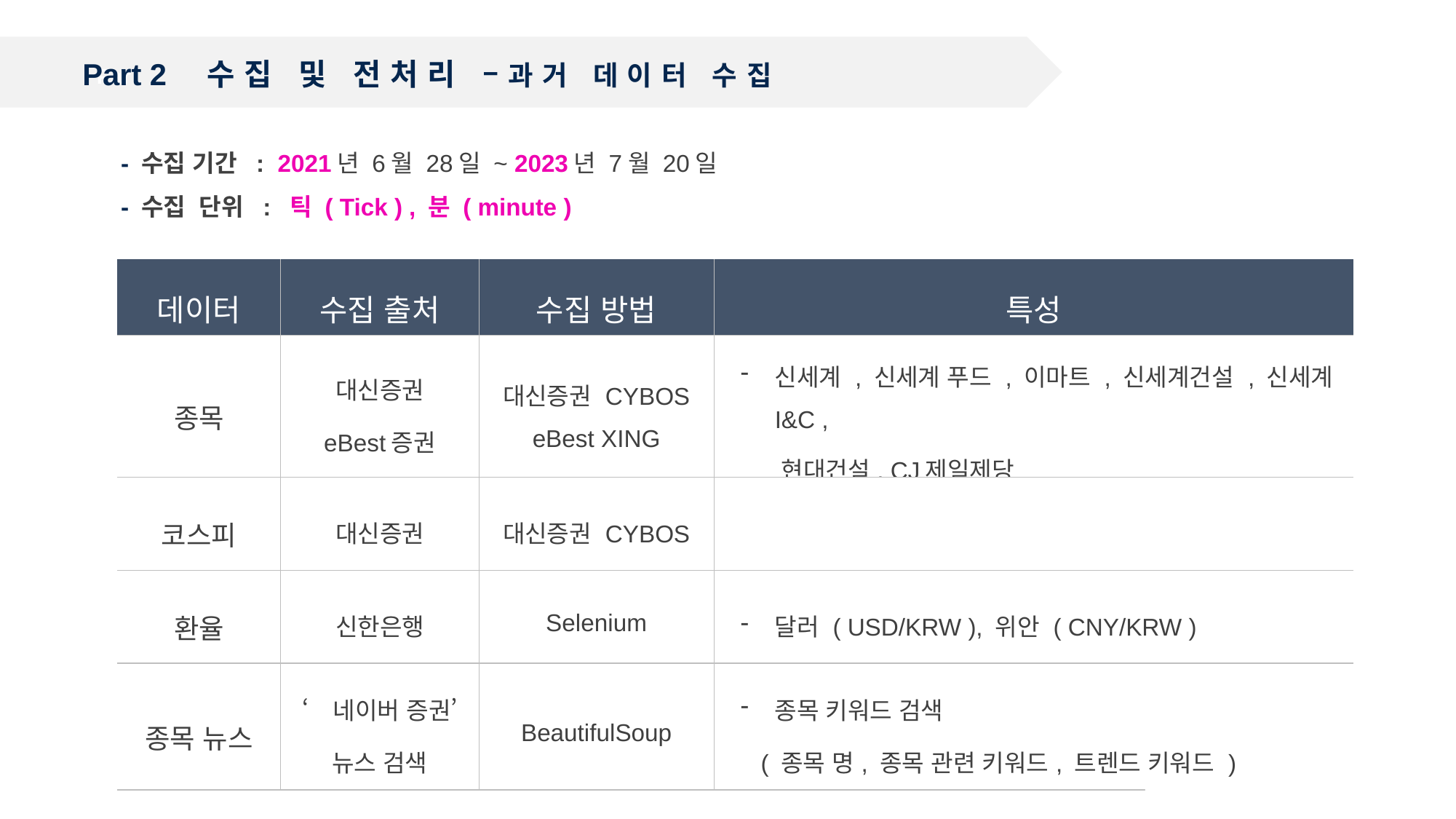

Part 2
수집 및 전처리 –과거 데이터 수집
Par
- 수집 기간  :  2021년 6월 28일 ~ 2023년 7월 20일
- 수집  단위  :  틱 ( Tick ) , 분 ( minute )
| 데이터 | 수집 출처 | 수집 방법 | 특성 |
| --- | --- | --- | --- |
| 종목 | 대신증권 eBest증권 | 대신증권 CYBOS eBest XING | 신세계 , 신세계 푸드 , 이마트 , 신세계건설 , 신세계 I&C , 현대건설, CJ제일제당 |
| 코스피 | 대신증권 | 대신증권 CYBOS |  |
| 환율 | 신한은행 | Selenium | 달러 ( USD/KRW ), 위안 ( CNY/KRW ) |
| 종목 뉴스 | ‘네이버 증권’ 뉴스 검색 | BeautifulSoup | 종목 키워드 검색 ( 종목 명, 종목 관련 키워드, 트렌드 키워드 ) |